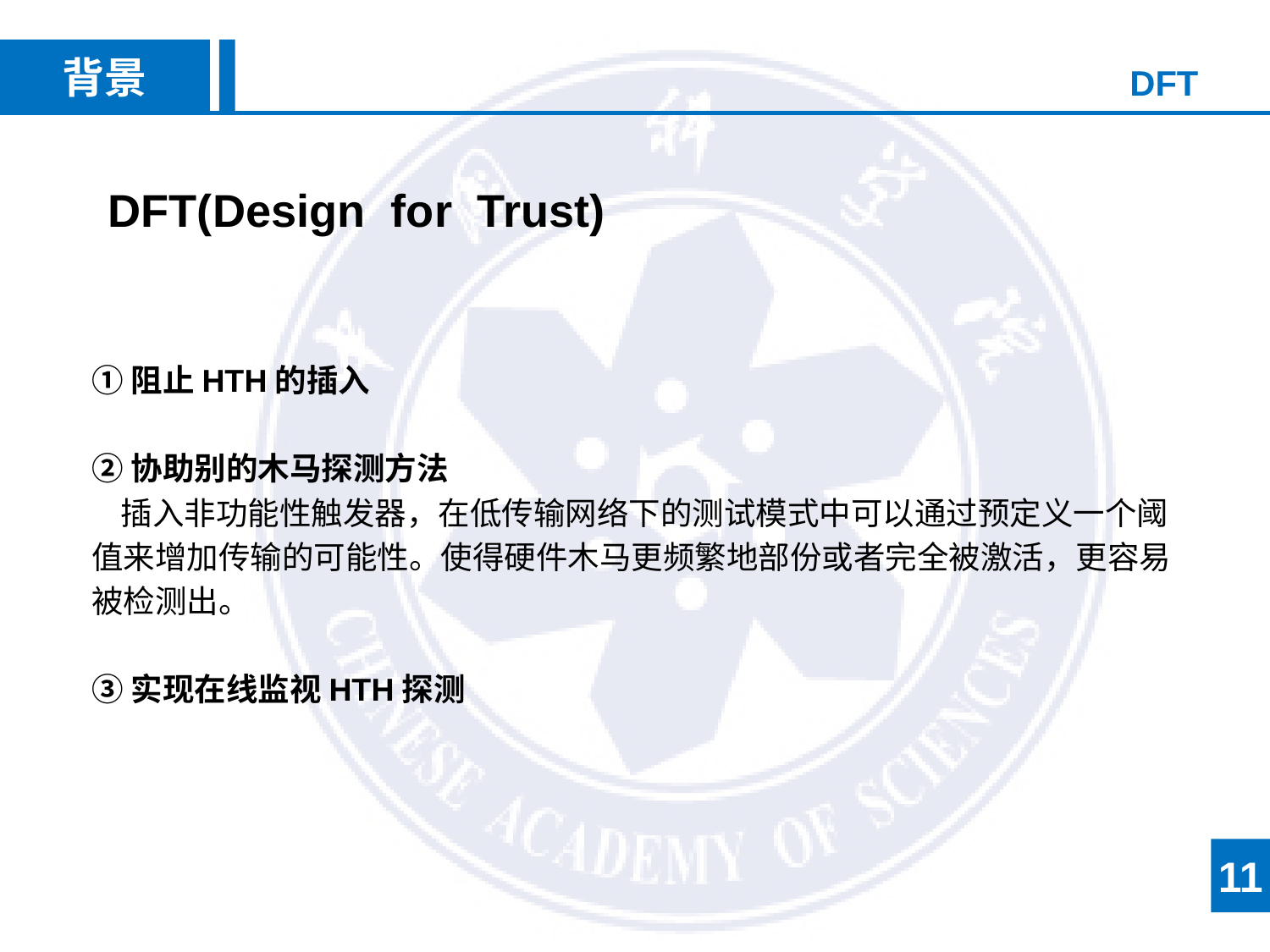

背景

DFT
DFT(Design  for  Trust)

①阻止HTH的插入

②协助别的木马探测方法
   插入非功能性触发器，在低传输网络下的测试模式中可以通过预定义一个阈值来增加传输的可能性。使得硬件木马更频繁地部份或者完全被激活，更容易被检测出。

③实现在线监视HTH探测
11